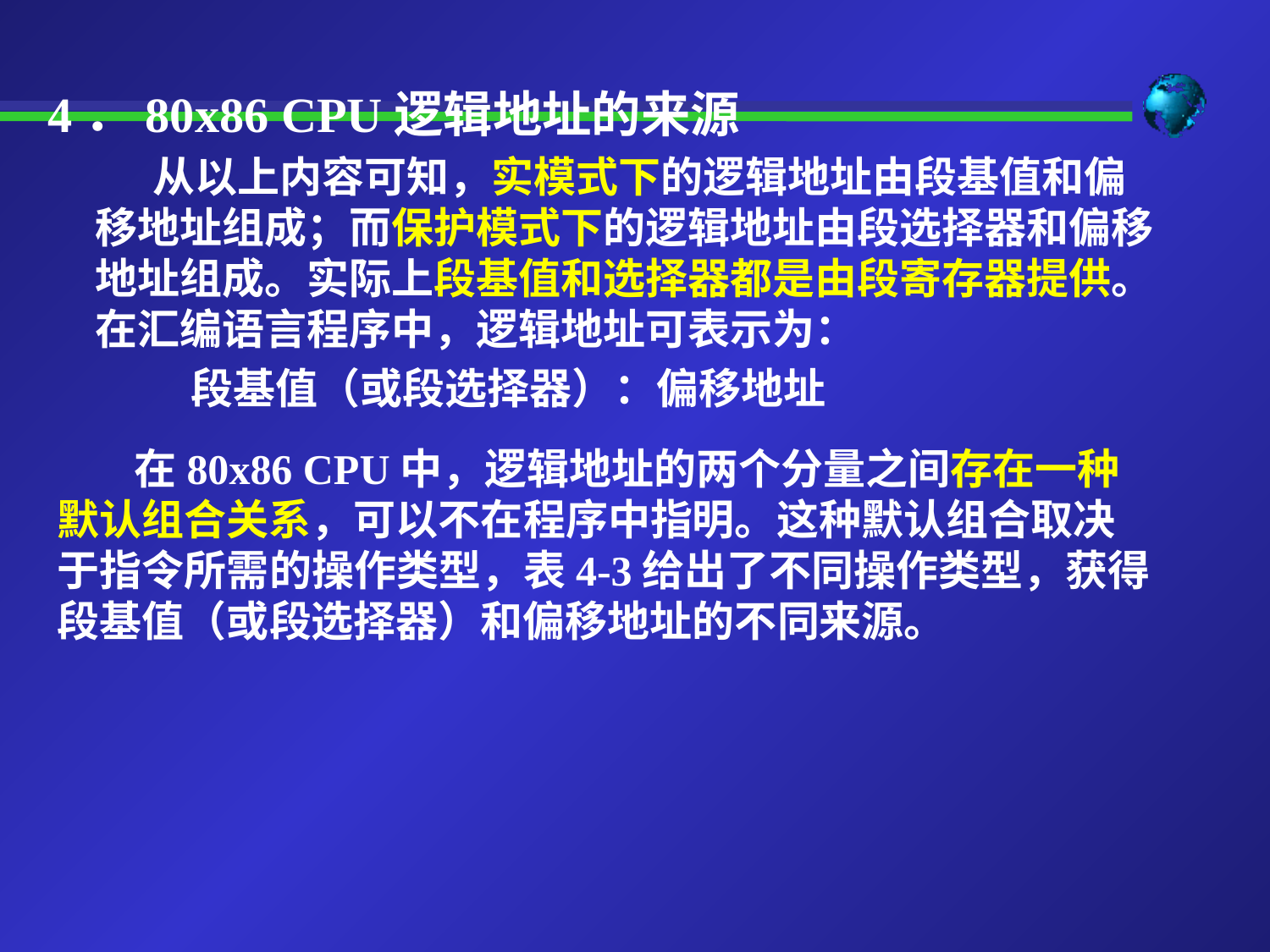

4．80x86 CPU逻辑地址的来源
          从以上内容可知，实模式下的逻辑地址由段基值和偏移地址组成；而保护模式下的逻辑地址由段选择器和偏移地址组成。实际上段基值和选择器都是由段寄存器提供。在汇编语言程序中，逻辑地址可表示为：
              段基值（或段选择器）：偏移地址
       在80x86 CPU中，逻辑地址的两个分量之间存在一种默认组合关系，可以不在程序中指明。这种默认组合取决于指令所需的操作类型，表4-3给出了不同操作类型，获得段基值（或段选择器）和偏移地址的不同来源。
75